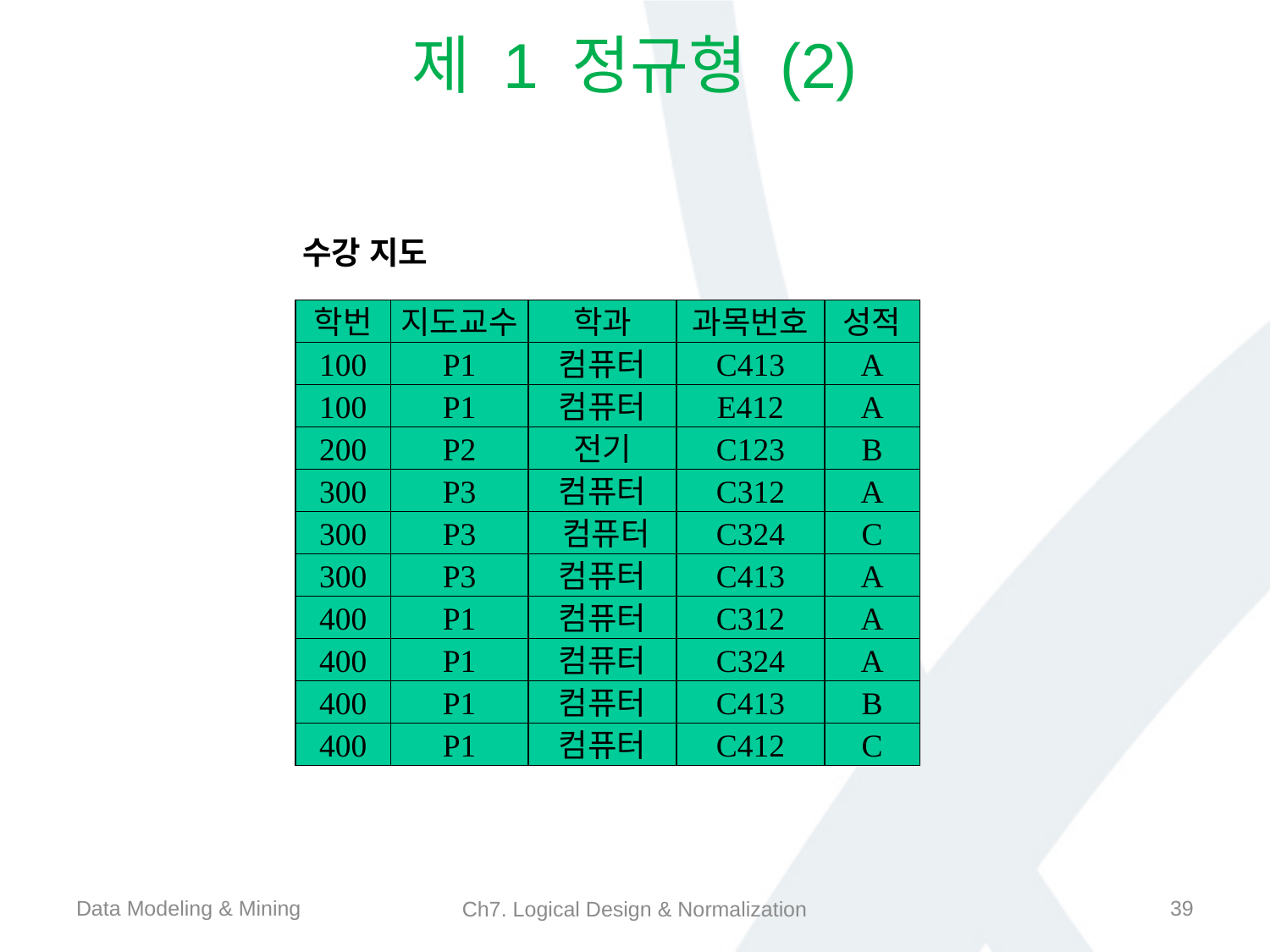

# 제 1 정규형 (2)
수강 지도
학번
지도교수
학과
과목번호
성적
100
P1
컴퓨터
C413
A
100
P1
컴퓨터
E412
A
200
P2
전기
C123
B
300
P3
컴퓨터
C312
A
300
P3
 컴퓨터
C324
C
300
P3
컴퓨터
C413
A
400
P1
컴퓨터
C312
A
400
P1
컴퓨터
C324
A
400
P1
컴퓨터
C413
B
400
P1
컴퓨터
C412
C
Data Modeling & Mining
39
Ch7. Logical Design & Normalization